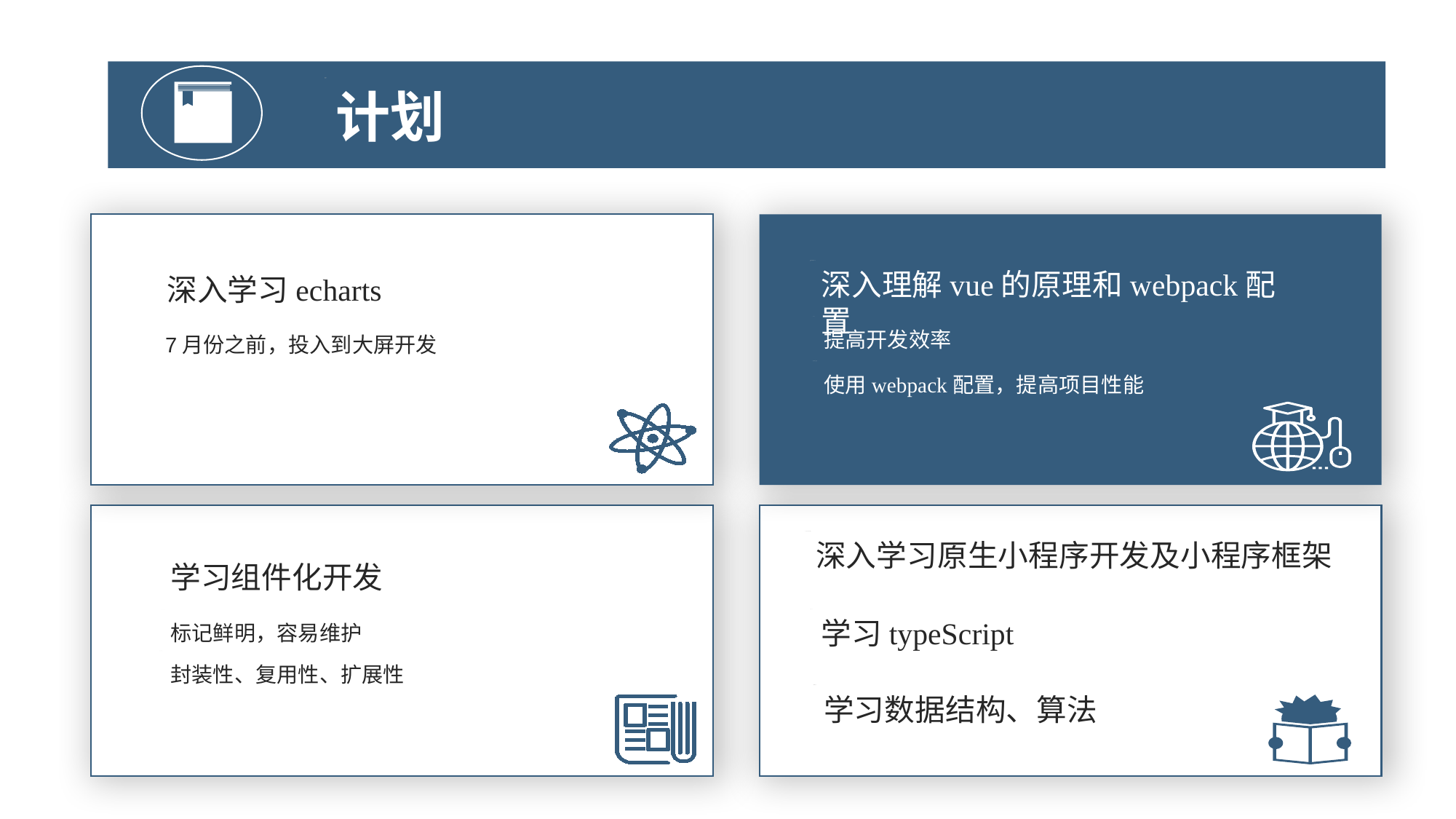

计划

深入学习echarts
7月份之前，投入到大屏开发

深入理解vue的原理和webpack配置
提高开发效率

使用webpack配置，提高项目性能
块状化结构，减少css 的书写，并且方便扩展
学习组件化开发
标记鲜明，容易维护

深入学习原生小程序开发及小程序框架
学习typeScript
封装性、复用性、扩展性
学习数据结构、算法